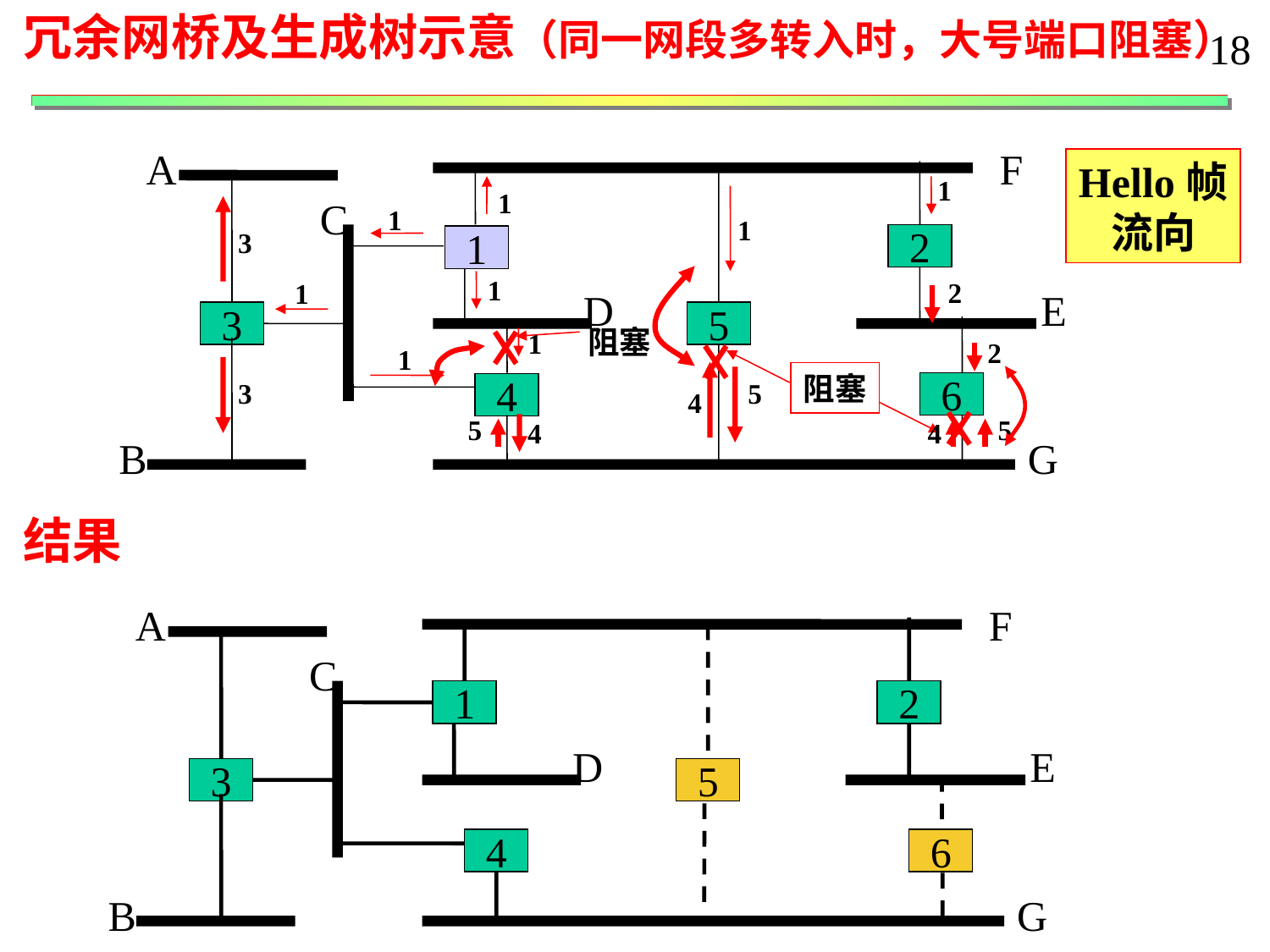

冗余网桥及生成树示意（同一网段多转入时，大号端口阻塞）
18

A
F

C

2

D
E
3
5

6

B
G

Hello帧
流向
1

1

1
1

1
1

1

1

3
2

2

3
5
4
5
5
4
4

1

阻塞

阻塞

4
结果
A
F

C

1
2

D
E
3
5

4
6

B
G